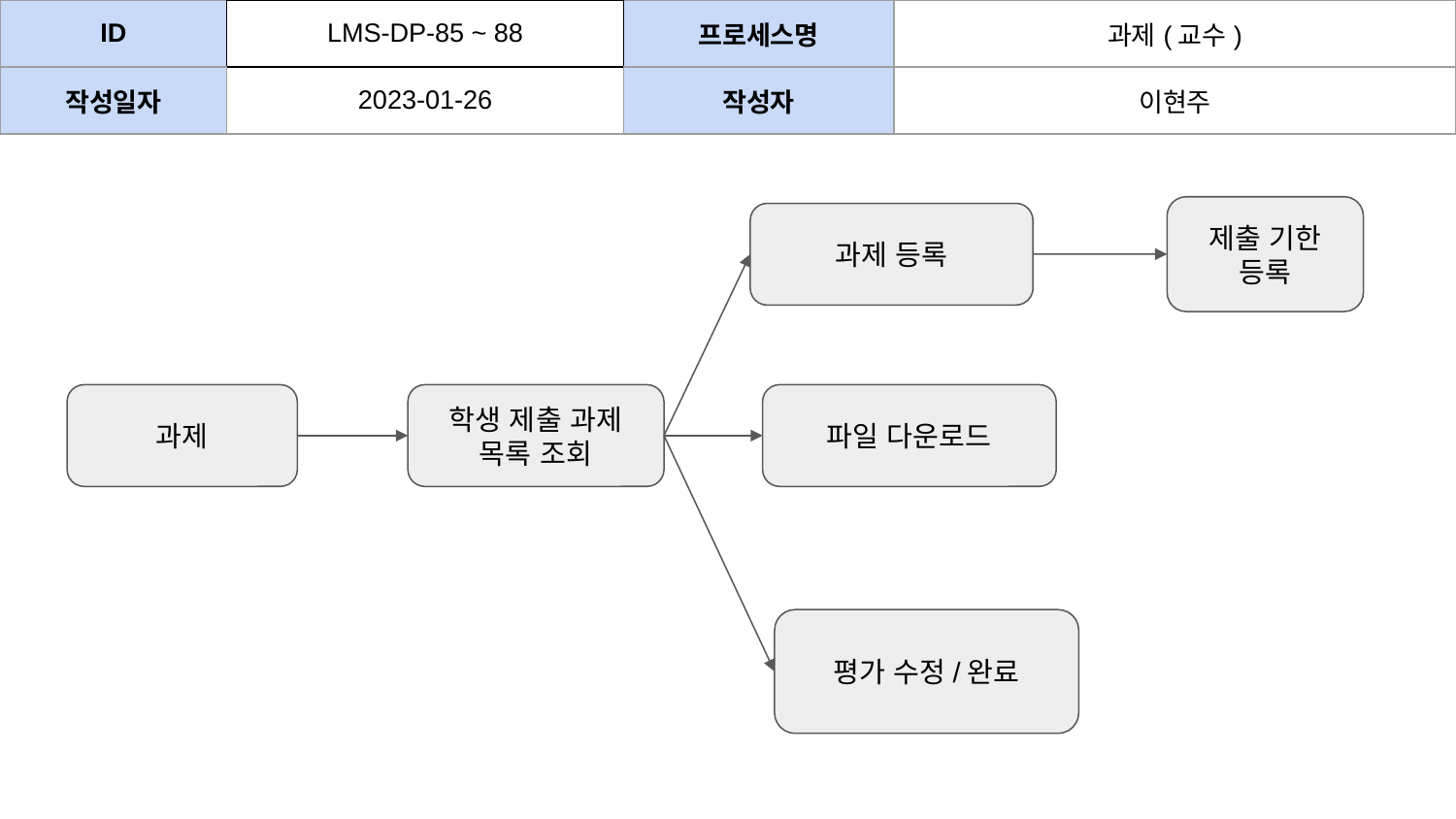

| ID | LMS-DP-85 ~ 88 | 프로세스명 | 과제(교수) |  |  |
| --- | --- | --- | --- | --- | --- |
| 작성일자 | 2023-01-26 | 작성자 | 이현주 |  |  |
제출 기한 등록
과제 등록
과제
학생 제출 과제 목록 조회
파일 다운로드
평가 수정/완료